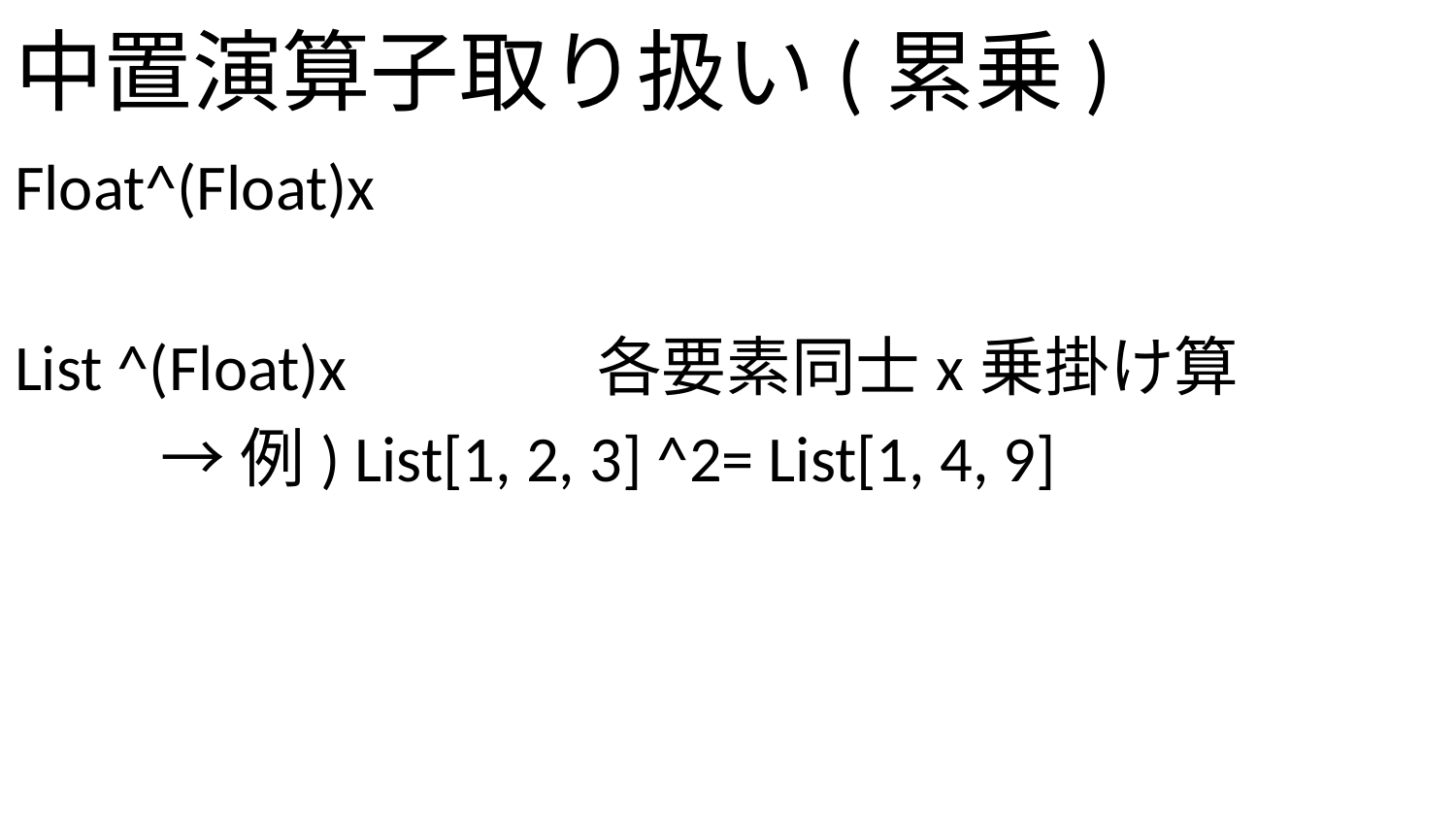

# 中置演算子取り扱い(累乗)
Float^(Float)x

List ^(Float)x 		各要素同士x乗掛け算
	→例) List[1, 2, 3] ^2= List[1, 4, 9]